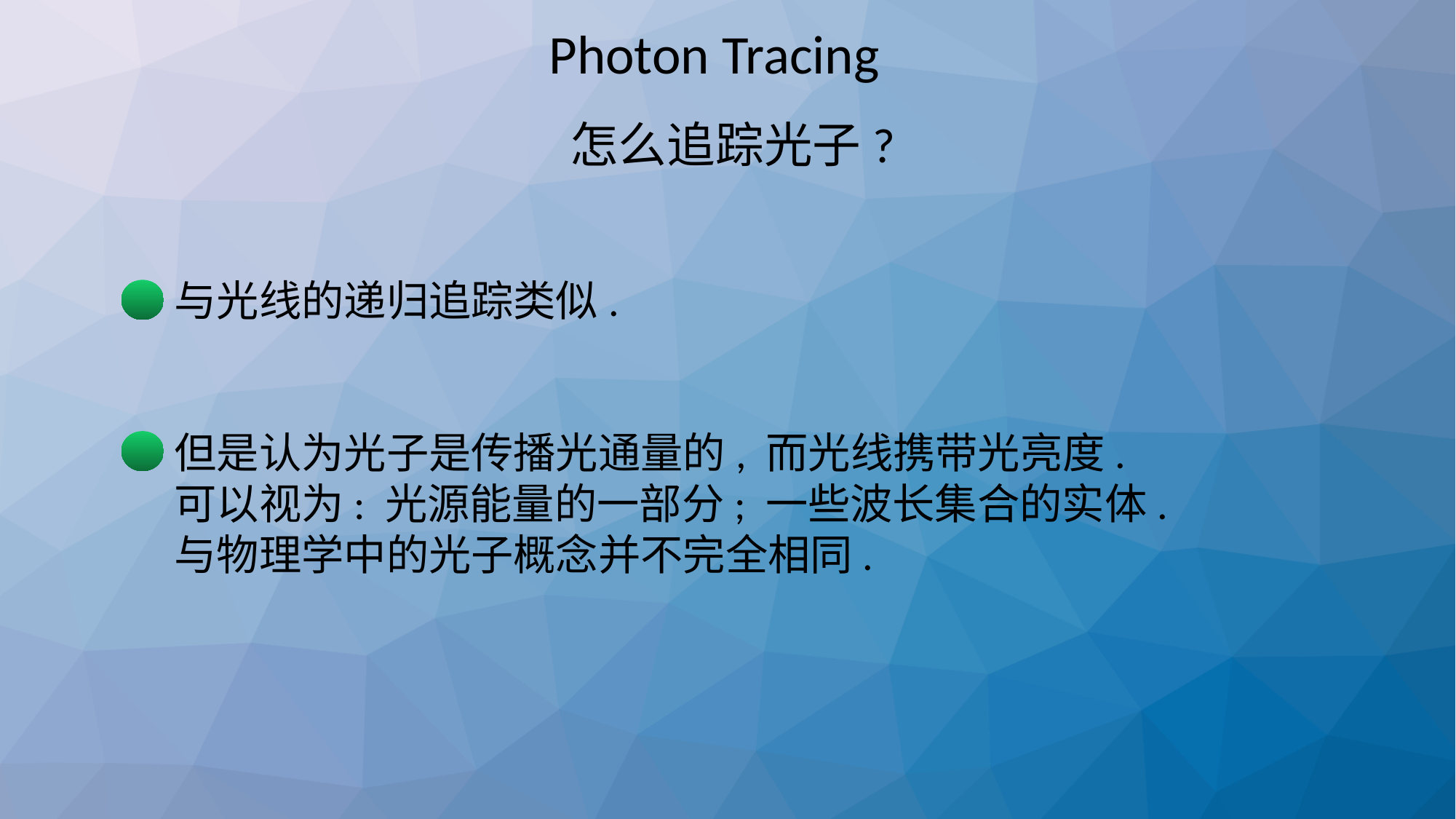

Photon Tracing
怎么追踪光子?
与光线的递归追踪类似.

但是认为光子是传播光通量的, 而光线携带光亮度.
可以视为: 光源能量的一部分; 一些波长集合的实体.
与物理学中的光子概念并不完全相同.